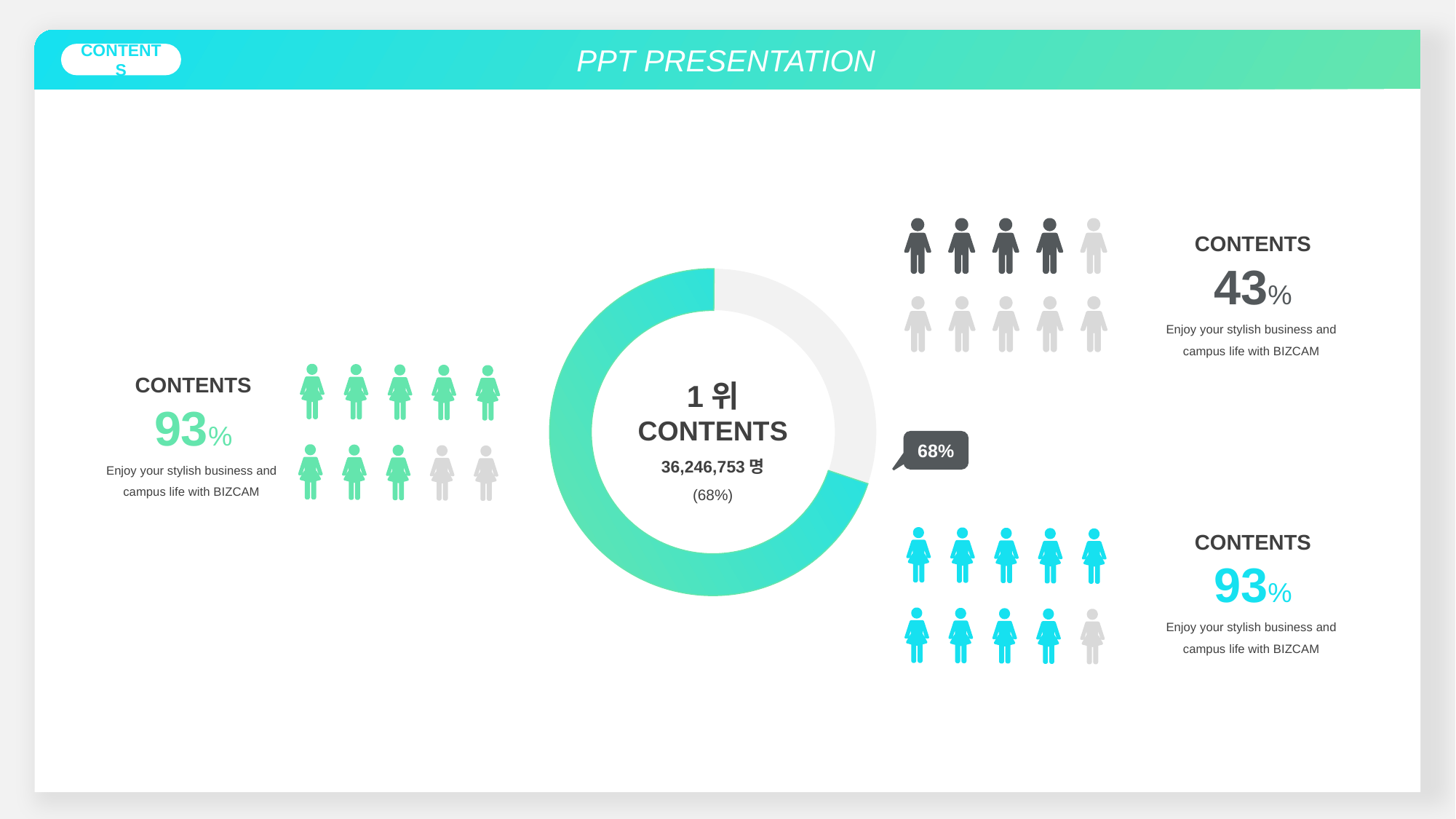

PPT PRESENTATION
CONTENTS
CONTENTS
43%
Enjoy your stylish business and
campus life with BIZCAM

CONTENTS
93%
Enjoy your stylish business and
campus life with BIZCAM
1위
CONTENTS
36,246,753명
(68%)

68%

CONTENTS
93%
Enjoy your stylish business and
campus life with BIZCAM